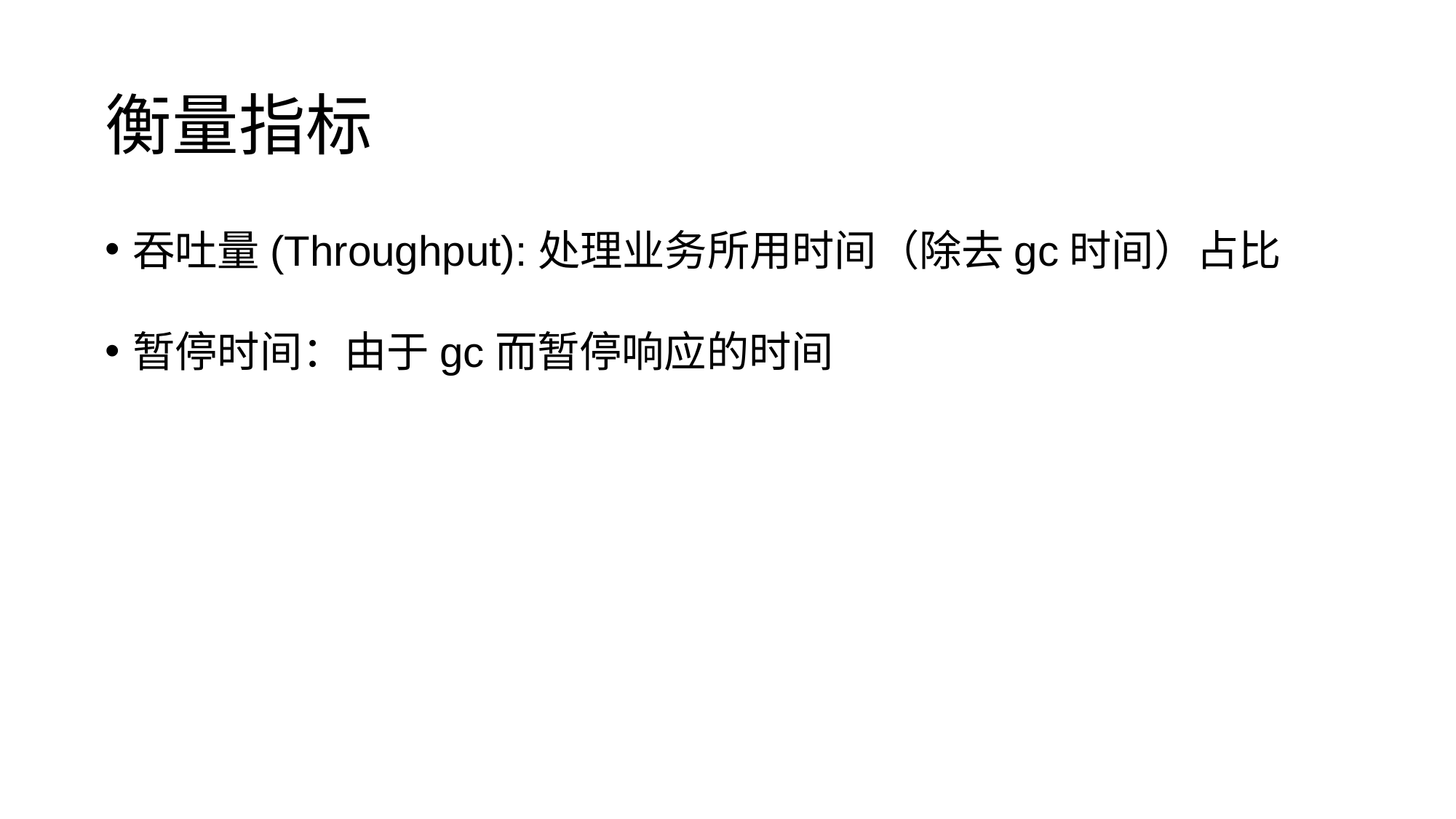

衡量指标
吞吐量(Throughput):处理业务所用时间（除去gc时间）占比

暂停时间：由于gc而暂停响应的时间